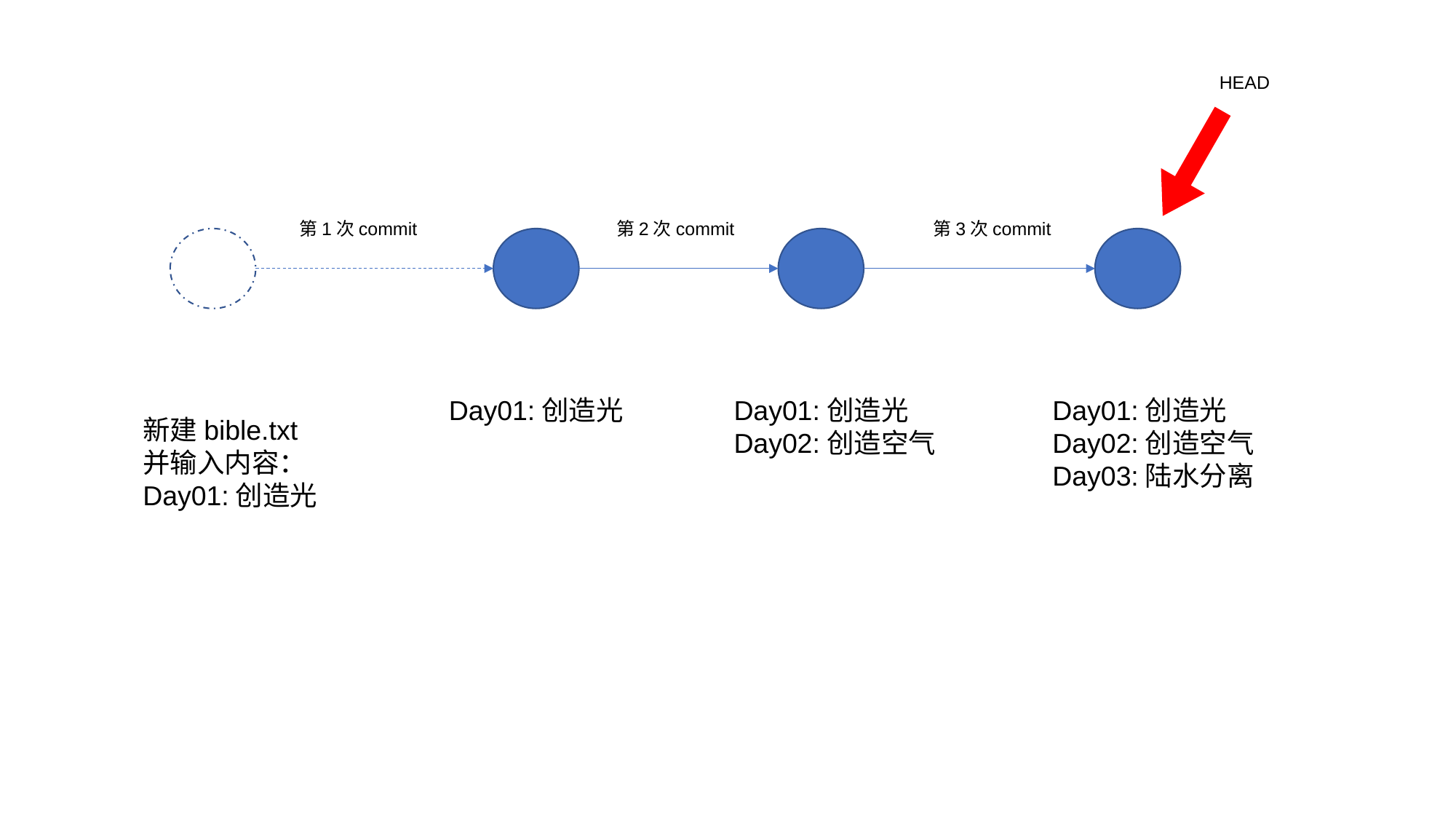

HEAD

第1次commit
第2次commit
第3次commit

Day01:创造光
Day01:创造光
Day02:创造空气
Day01:创造光
Day02:创造空气
Day03:陆水分离
新建bible.txt
并输入内容：
Day01:创造光